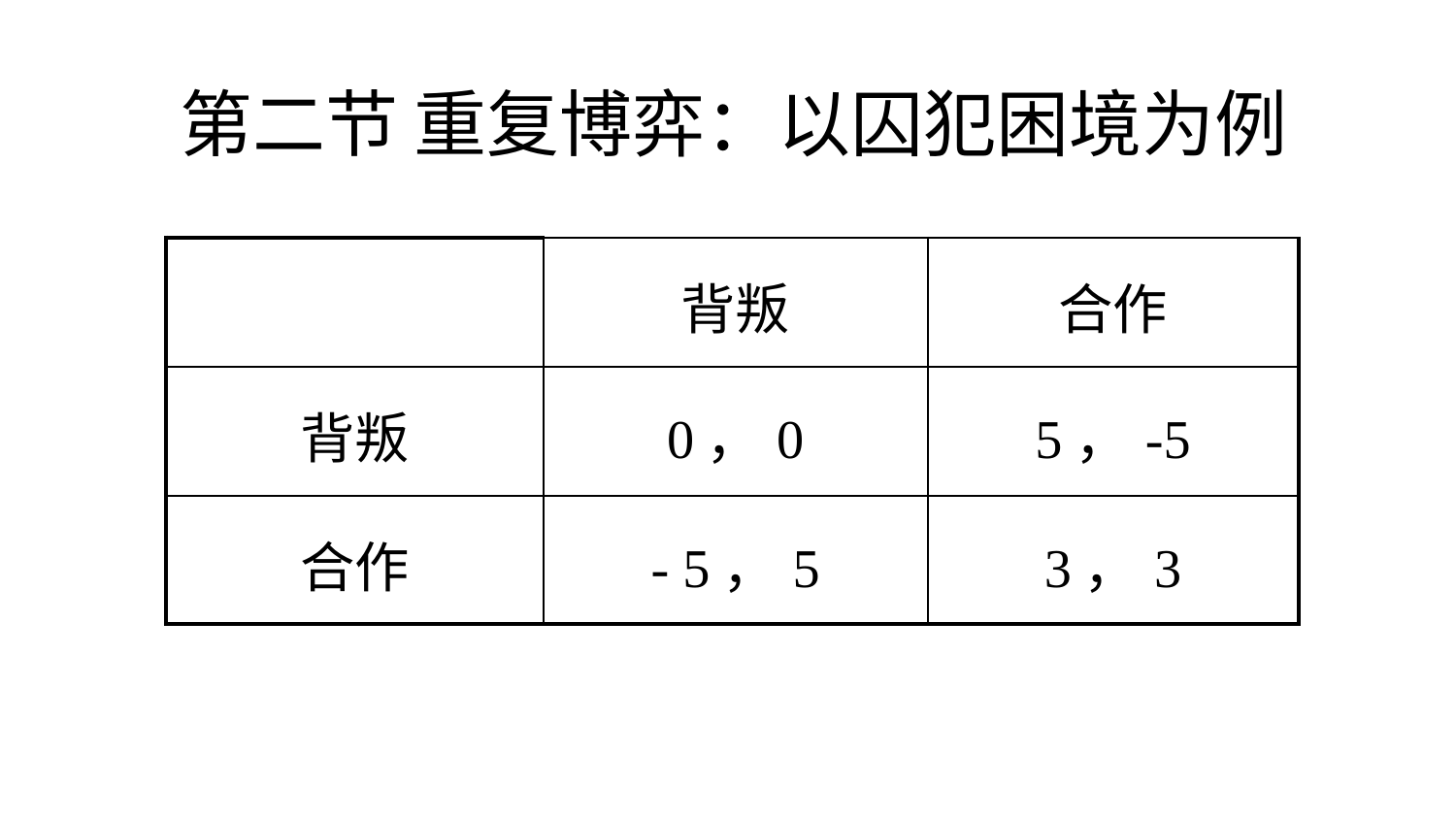

第二节 重复博弈：以囚犯困境为例
|  | 背叛 | 合作 |
| --- | --- | --- |
| 背叛 | 0，0 | 5，-5 |
| 合作 | - 5，5 | 3，3 |